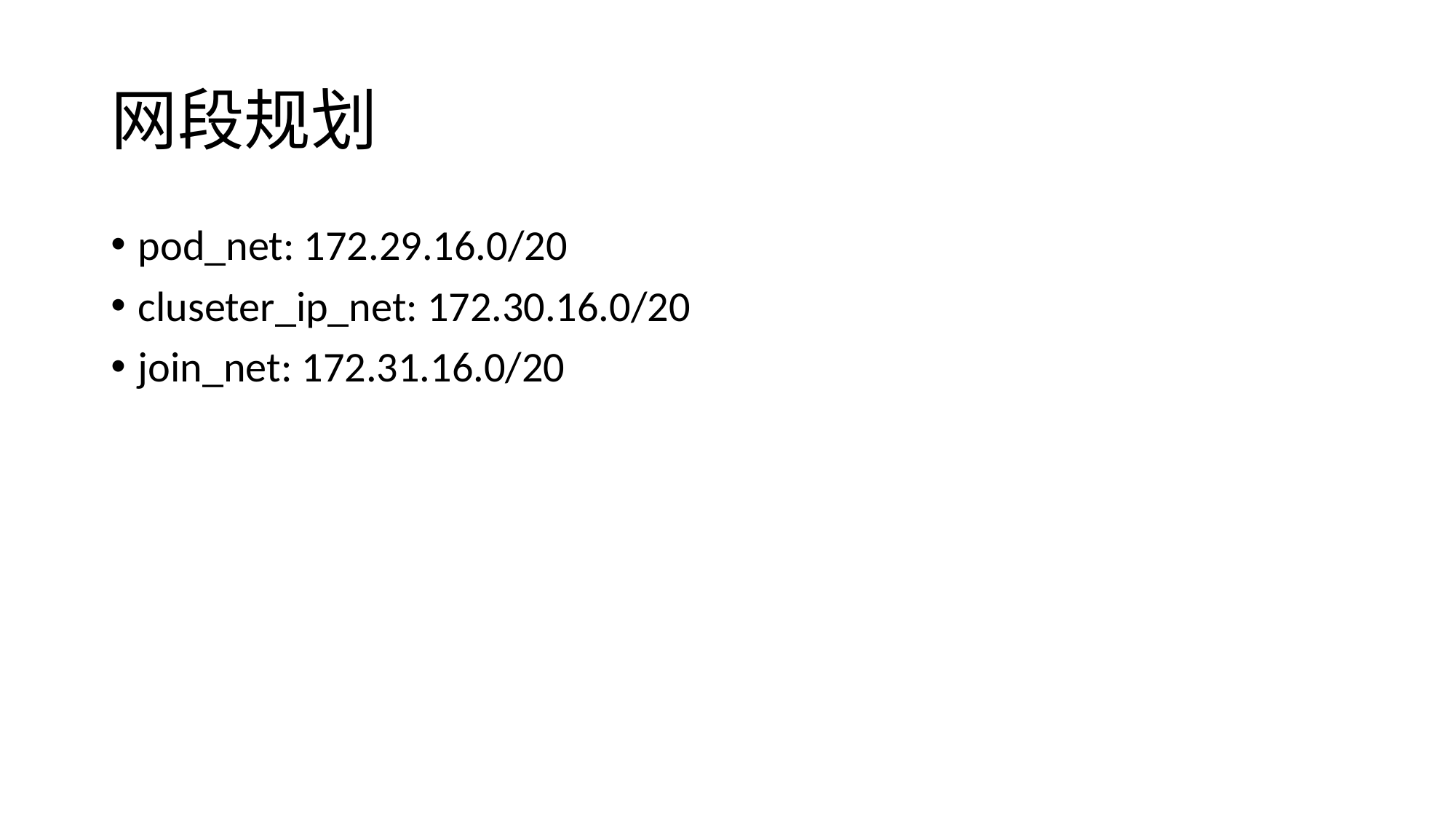

# 网段规划
pod_net: 172.29.16.0/20
cluseter_ip_net: 172.30.16.0/20
join_net: 172.31.16.0/20